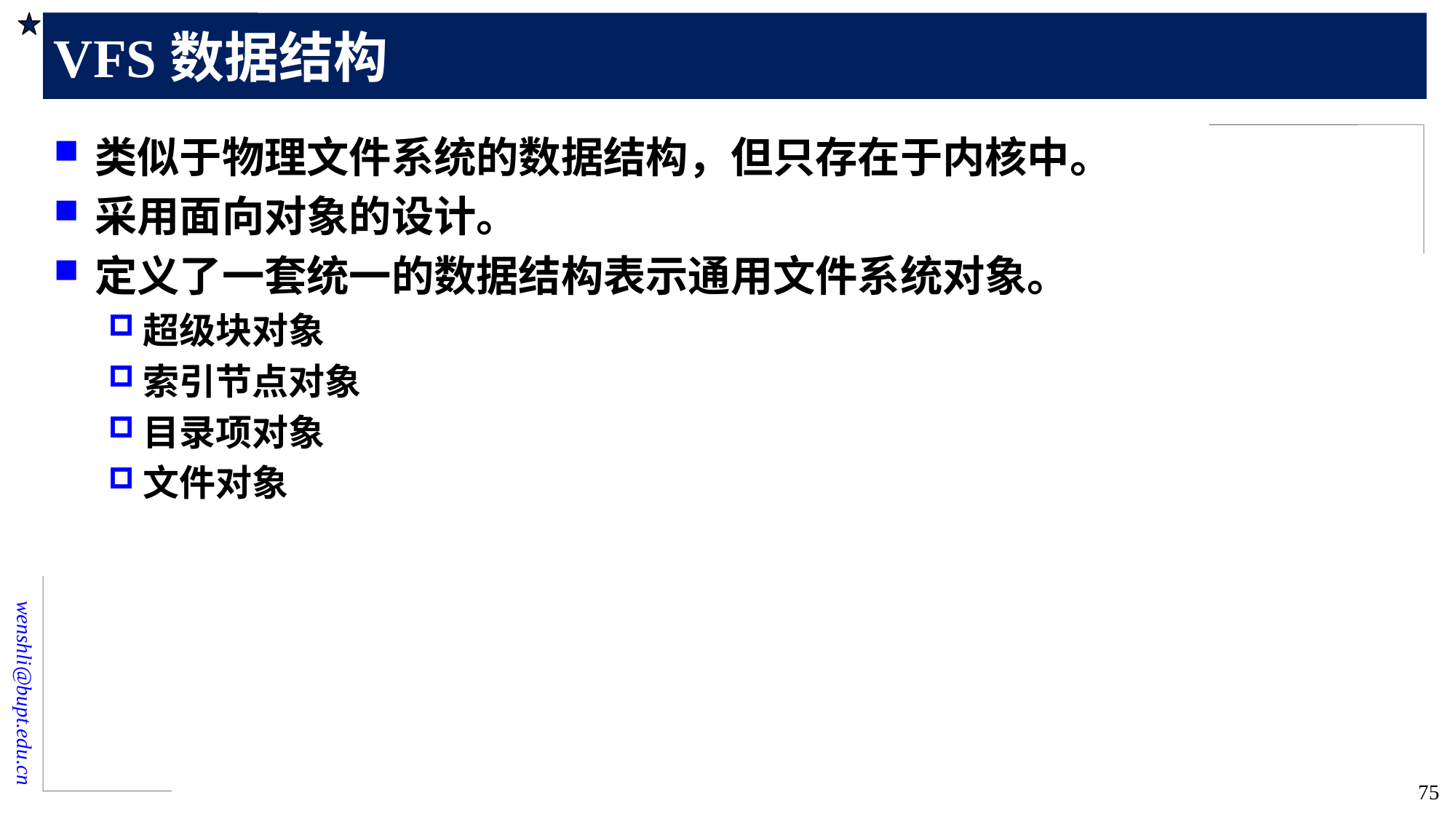

# VFS数据结构
类似于物理文件系统的数据结构，但只存在于内核中。
采用面向对象的设计。
定义了一套统一的数据结构表示通用文件系统对象。
超级块对象
索引节点对象
目录项对象
文件对象

75